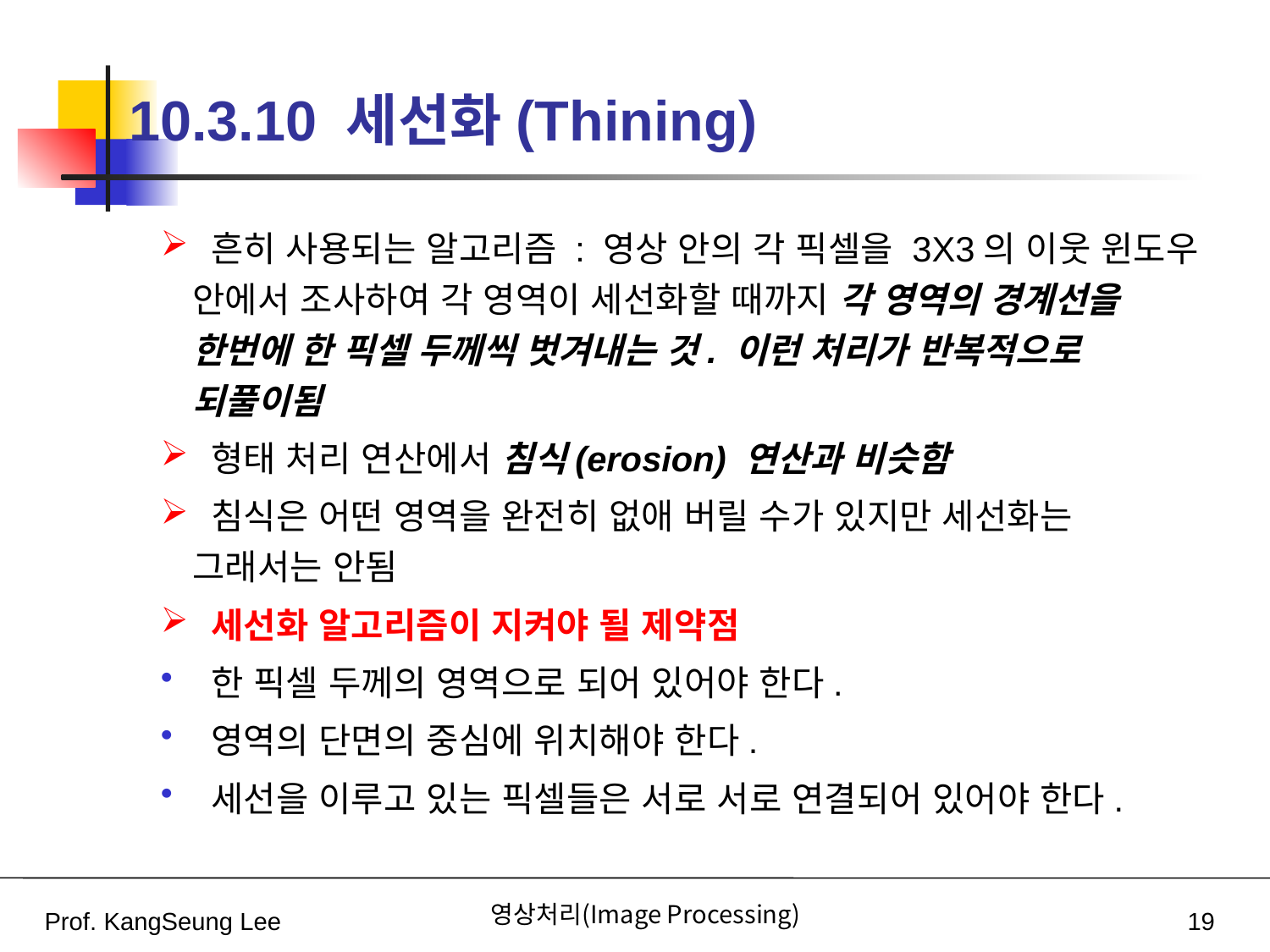

# 10.3.10 세선화(Thining)
 흔히 사용되는 알고리즘 : 영상 안의 각 픽셀을 3X3의 이웃 윈도우 안에서 조사하여 각 영역이 세선화할 때까지 각 영역의 경계선을 한번에 한 픽셀 두께씩 벗겨내는 것. 이런 처리가 반복적으로 되풀이됨
 형태 처리 연산에서 침식(erosion) 연산과 비슷함
 침식은 어떤 영역을 완전히 없애 버릴 수가 있지만 세선화는 그래서는 안됨
 세선화 알고리즘이 지켜야 될 제약점
 한 픽셀 두께의 영역으로 되어 있어야 한다.
 영역의 단면의 중심에 위치해야 한다.
 세선을 이루고 있는 픽셀들은 서로 서로 연결되어 있어야 한다.
Prof. KangSeung Lee
영상처리(Image Processing)
19